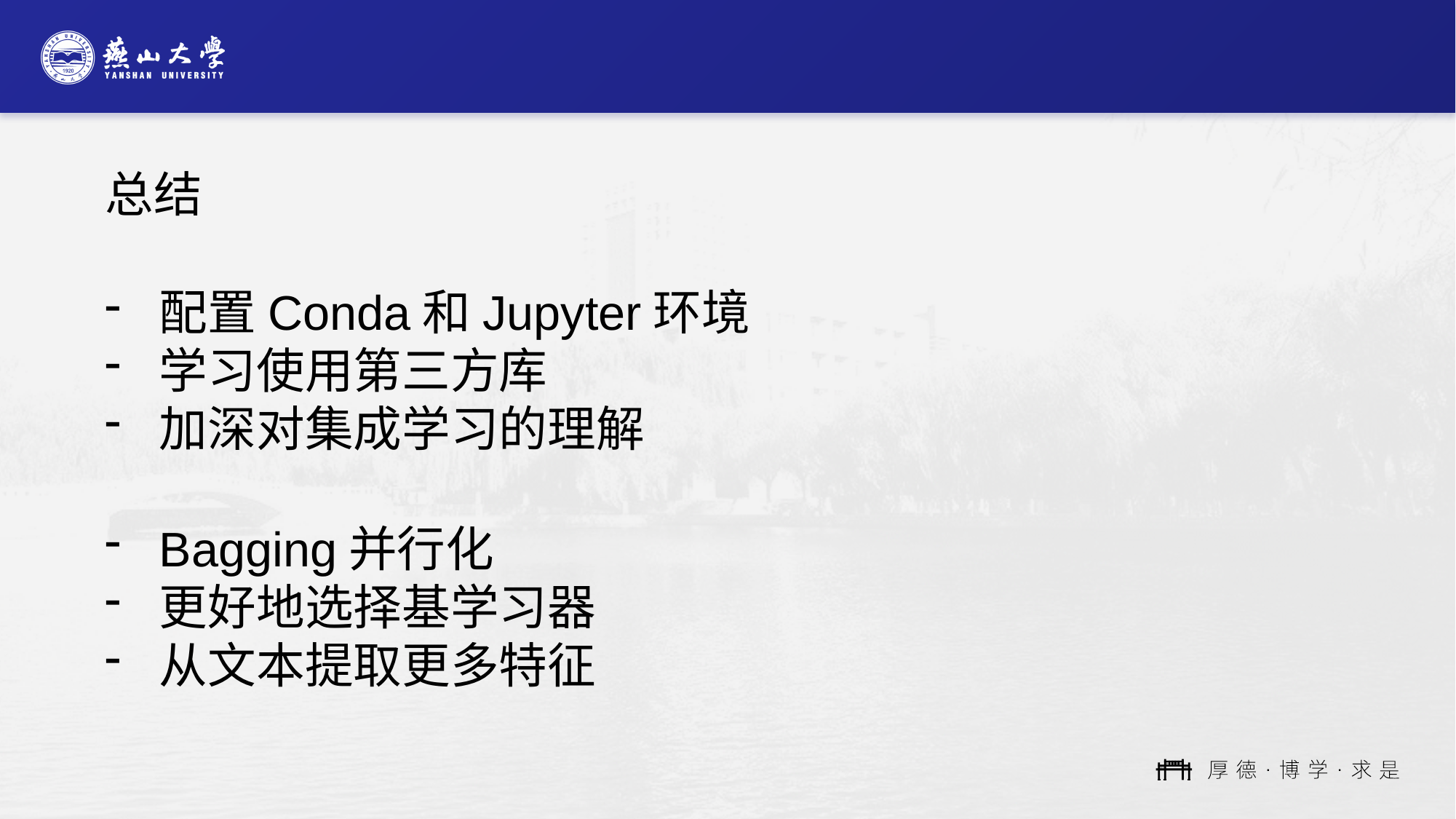

总结
配置Conda和Jupyter环境
学习使用第三方库
加深对集成学习的理解
Bagging并行化
更好地选择基学习器
从文本提取更多特征